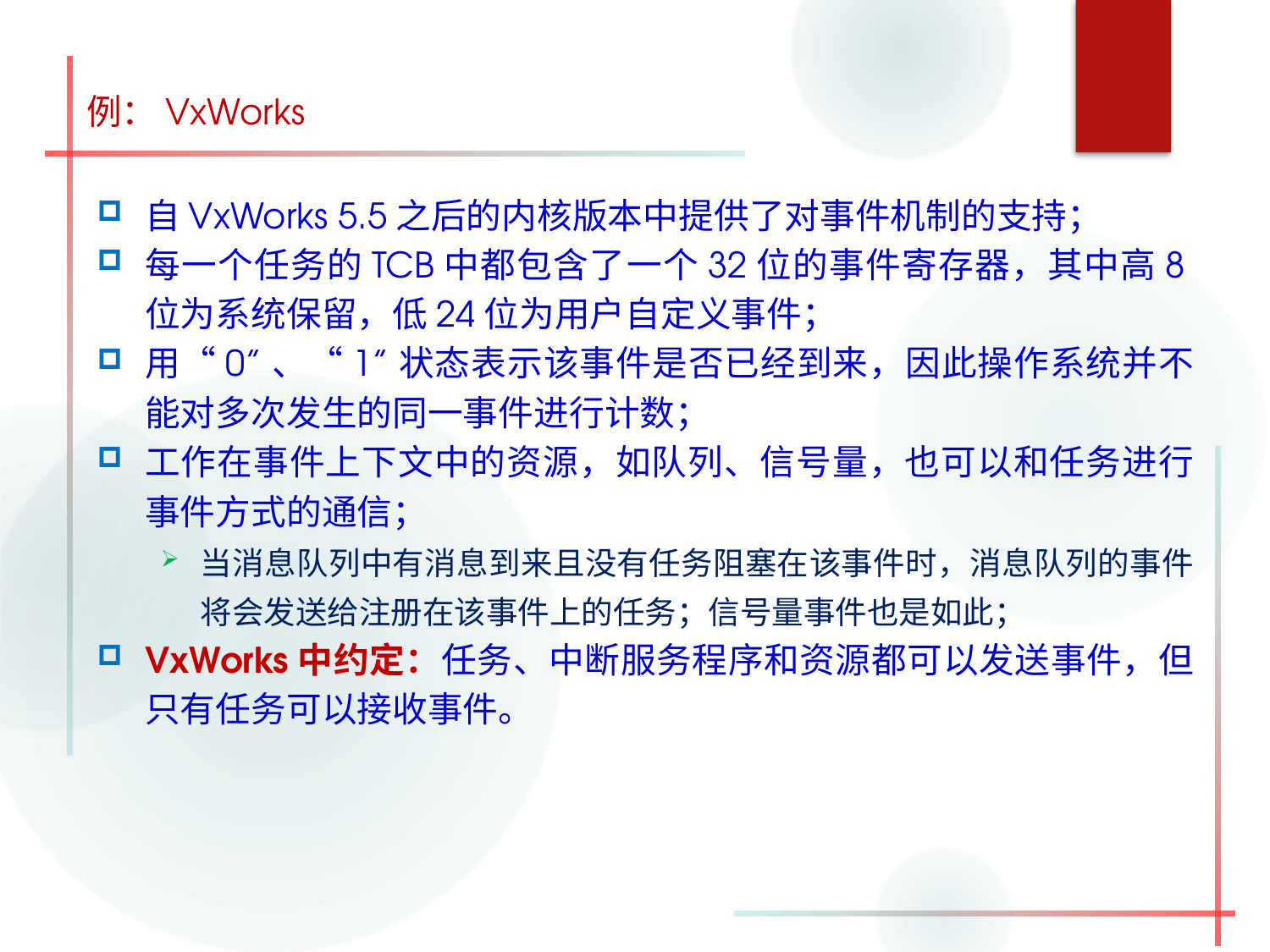

57
例：VxWorks
自VxWorks 5.5之后的内核版本中提供了对事件机制的支持；
每一个任务的TCB中都包含了一个32位的事件寄存器，其中高8位为系统保留，低24位为用户自定义事件；
用“0”、“1”状态表示该事件是否已经到来，因此操作系统并不能对多次发生的同一事件进行计数；
工作在事件上下文中的资源，如队列、信号量，也可以和任务进行事件方式的通信；
当消息队列中有消息到来且没有任务阻塞在该事件时，消息队列的事件将会发送给注册在该事件上的任务；信号量事件也是如此；
VxWorks中约定：任务、中断服务程序和资源都可以发送事件，但只有任务可以接收事件。